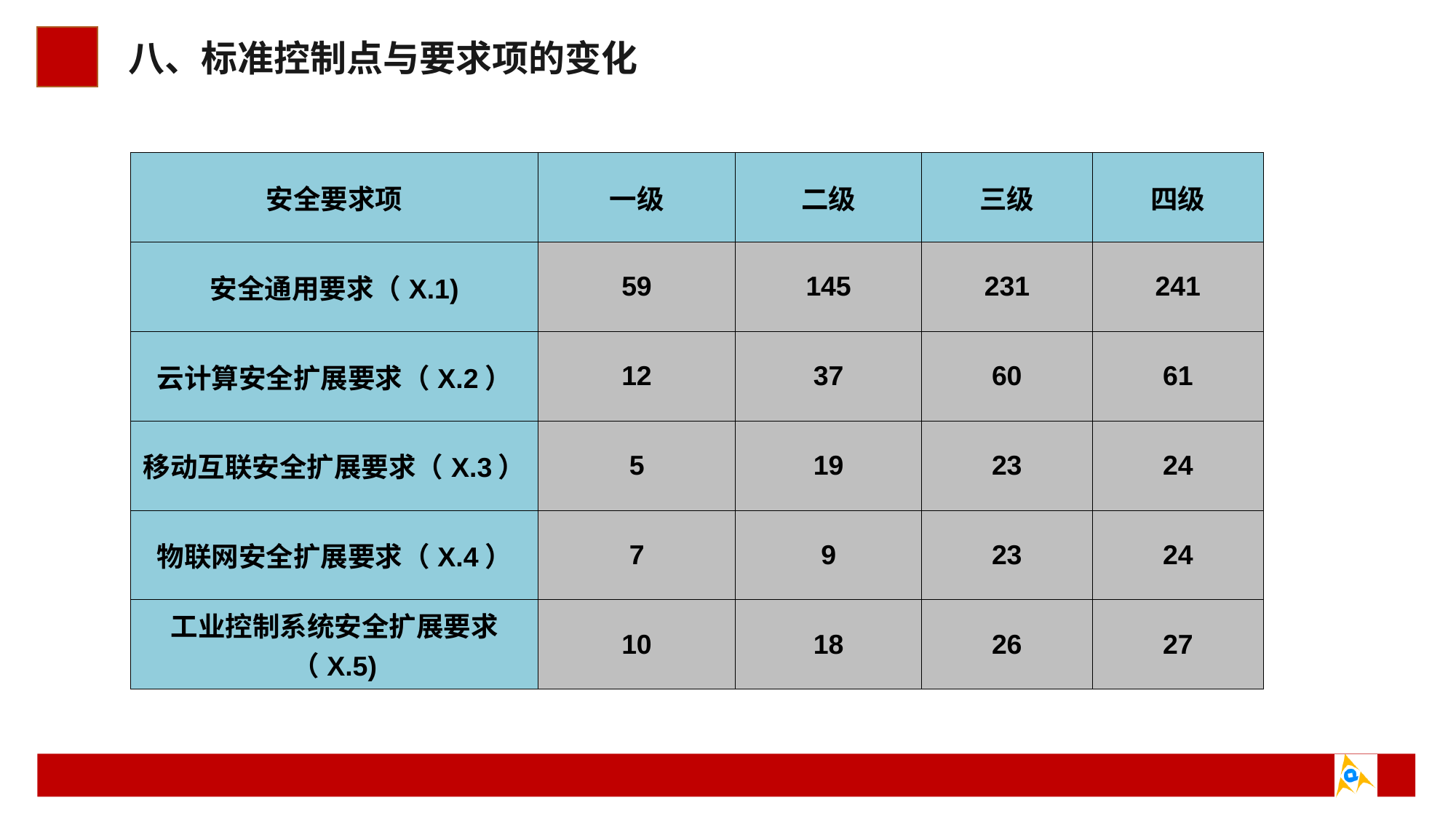

# 八、标准控制点与要求项的变化
| 安全要求项 | 一级 | 二级 | 三级 | 四级 |
| --- | --- | --- | --- | --- |
| 安全通用要求（X.1) | 59 | 145 | 231 | 241 |
| 云计算安全扩展要求（X.2） | 12 | 37 | 60 | 61 |
| 移动互联安全扩展要求（X.3） | 5 | 19 | 23 | 24 |
| 物联网安全扩展要求（X.4） | 7 | 9 | 23 | 24 |
| 工业控制系统安全扩展要求（X.5) | 10 | 18 | 26 | 27 |